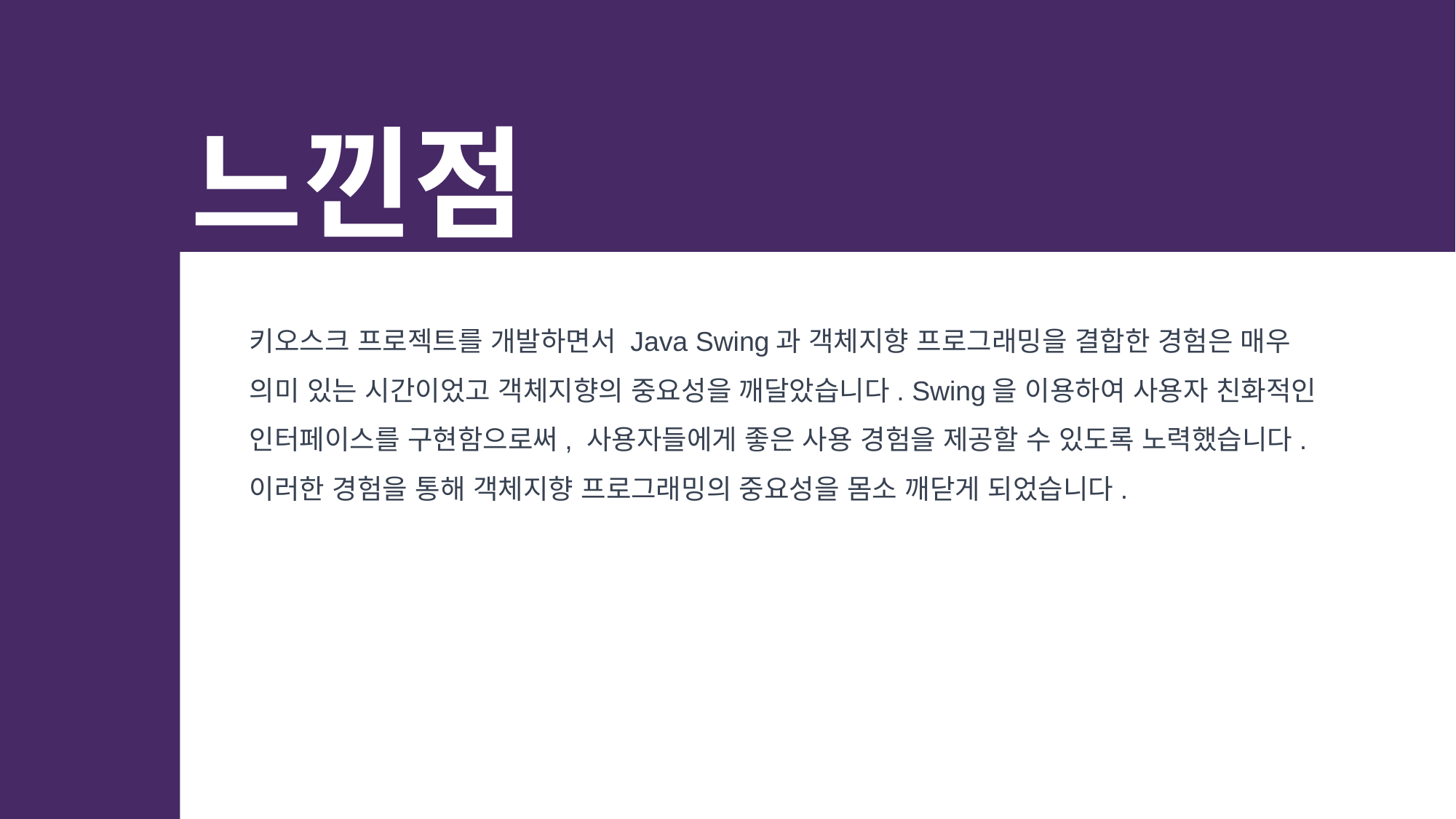

# 느낀점

키오스크 프로젝트를 개발하면서 Java Swing과 객체지향 프로그래밍을 결합한 경험은 매우 의미 있는 시간이었고 객체지향의 중요성을 깨달았습니다. Swing을 이용하여 사용자 친화적인 인터페이스를 구현함으로써, 사용자들에게 좋은 사용 경험을 제공할 수 있도록 노력했습니다. 이러한 경험을 통해 객체지향 프로그래밍의 중요성을 몸소 깨닫게 되었습니다.